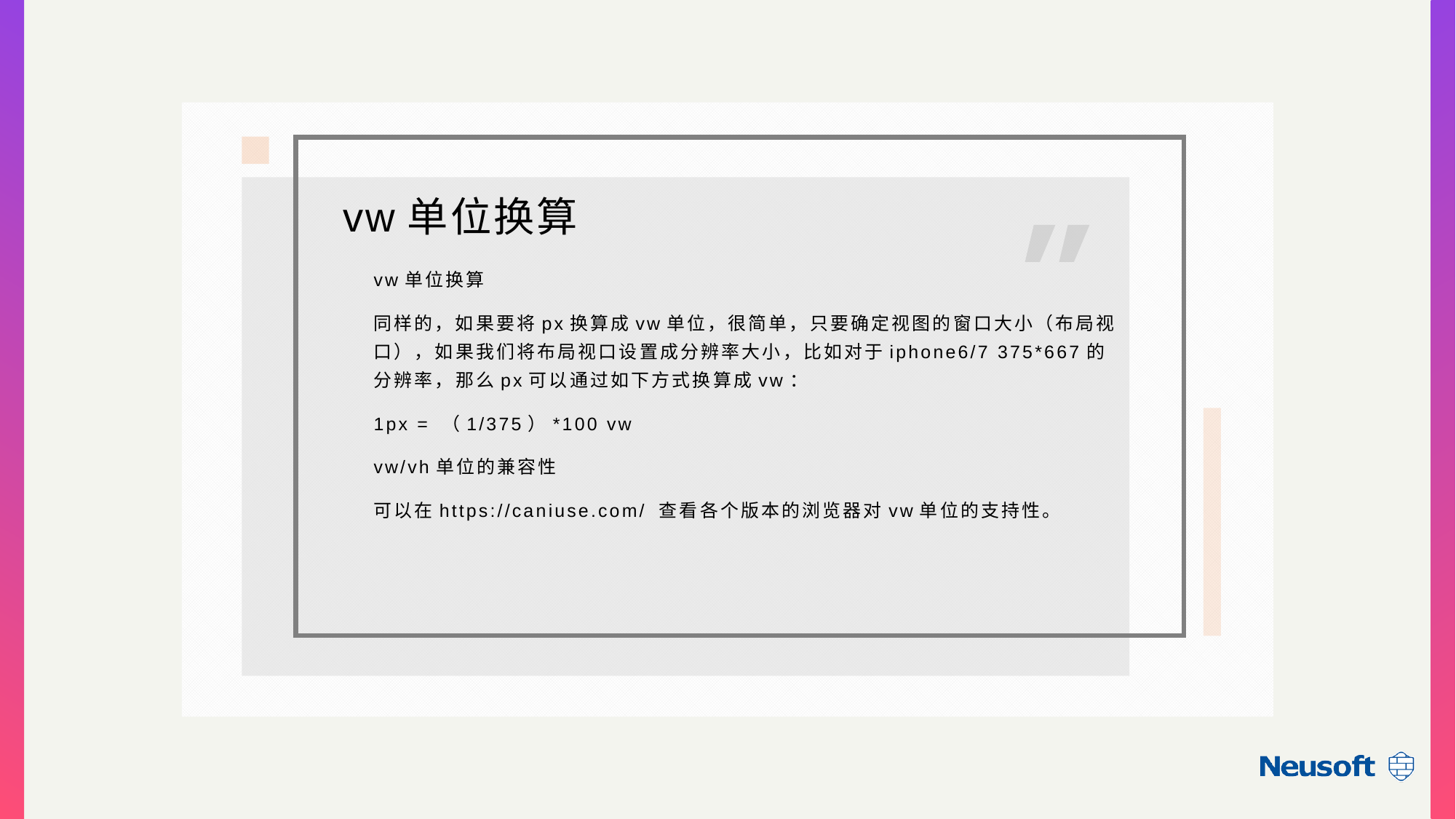

·

vw单位换算

vw单位换算
同样的，如果要将px换算成vw单位，很简单，只要确定视图的窗口大小（布局视口），如果我们将布局视口设置成分辨率大小，比如对于iphone6/7 375*667的分辨率，那么px可以通过如下方式换算成vw：
1px = （1/375）*100 vw
vw/vh单位的兼容性
可以在https://caniuse.com/ 查看各个版本的浏览器对vw单位的支持性。